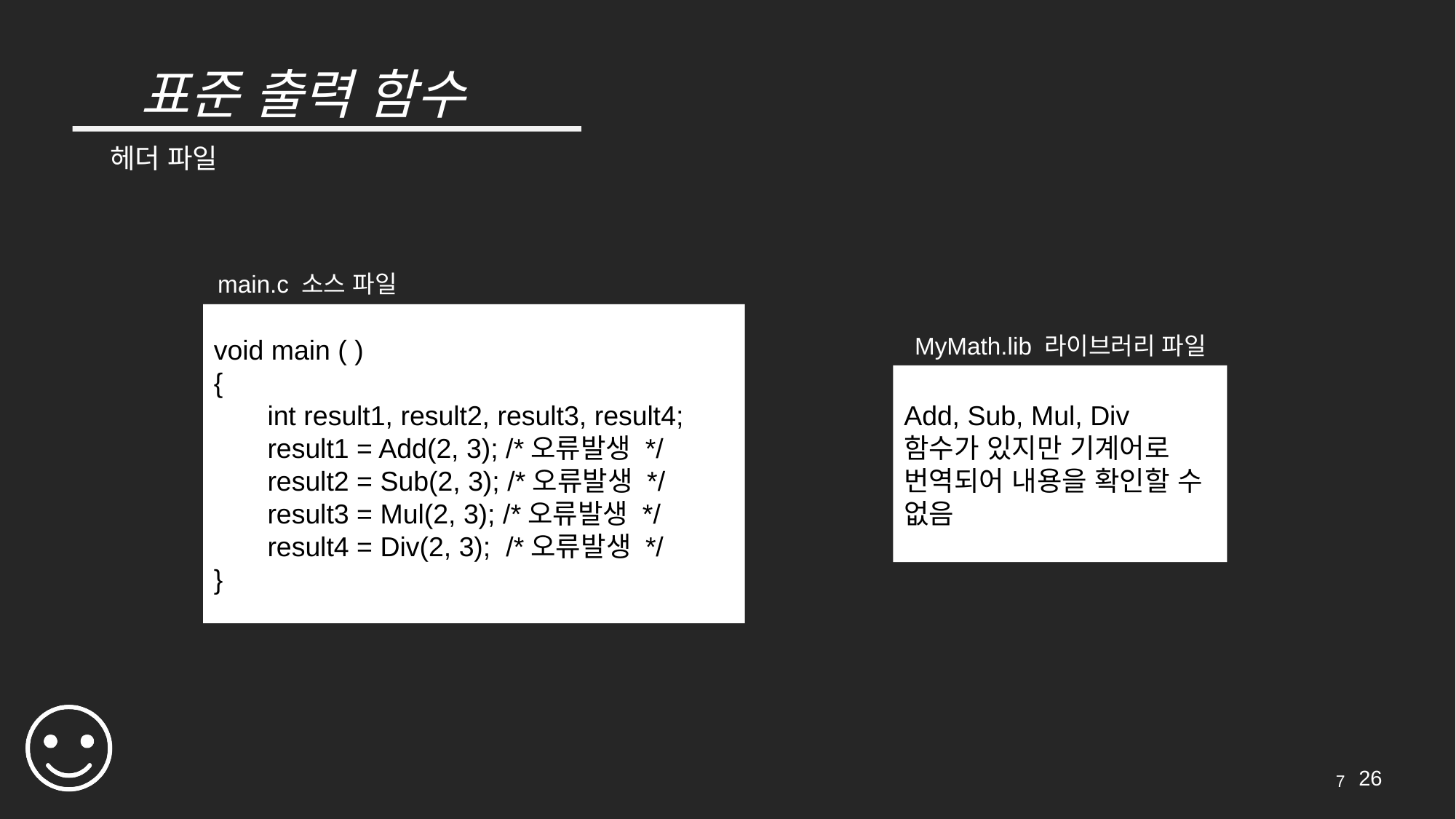

# 표준 출력 함수

헤더 파일
main.c 소스 파일
void main ( )
{
       int result1, result2, result3, result4;
       result1 = Add(2, 3); /*오류발생 */
       result2 = Sub(2, 3); /*오류발생 */
       result3 = Mul(2, 3); /*오류발생 */
       result4 = Div(2, 3);  /*오류발생 */
}
MyMath.lib 라이브러리 파일
Add, Sub, Mul, Div 함수가 있지만 기계어로 번역되어 내용을 확인할 수 없음
7